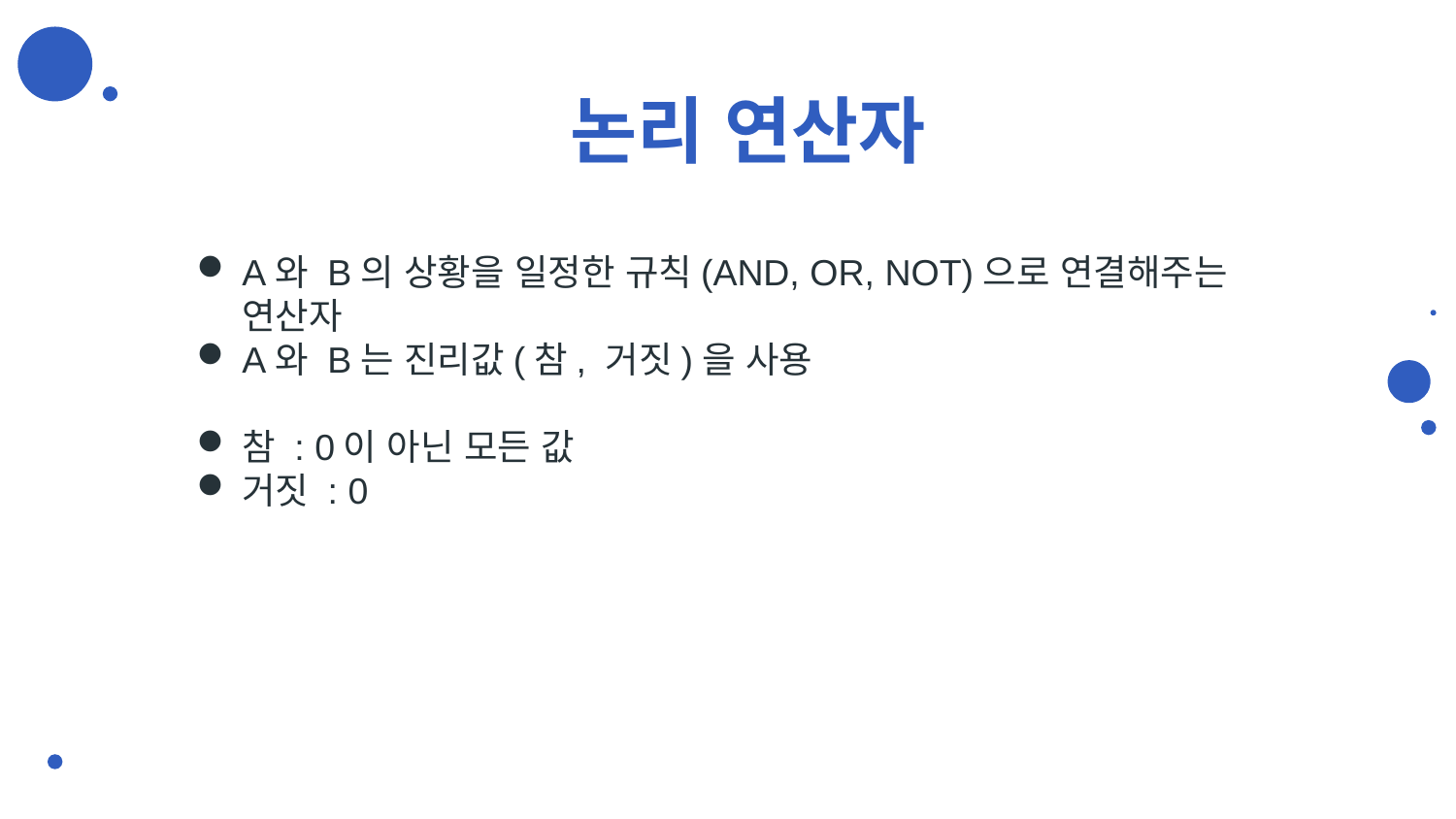

논리 연산자
A와 B의 상황을 일정한 규칙(AND, OR, NOT)으로 연결해주는 연산자
A와 B는 진리값(참, 거짓)을 사용

참 : 0이 아닌 모든 값
거짓 : 0